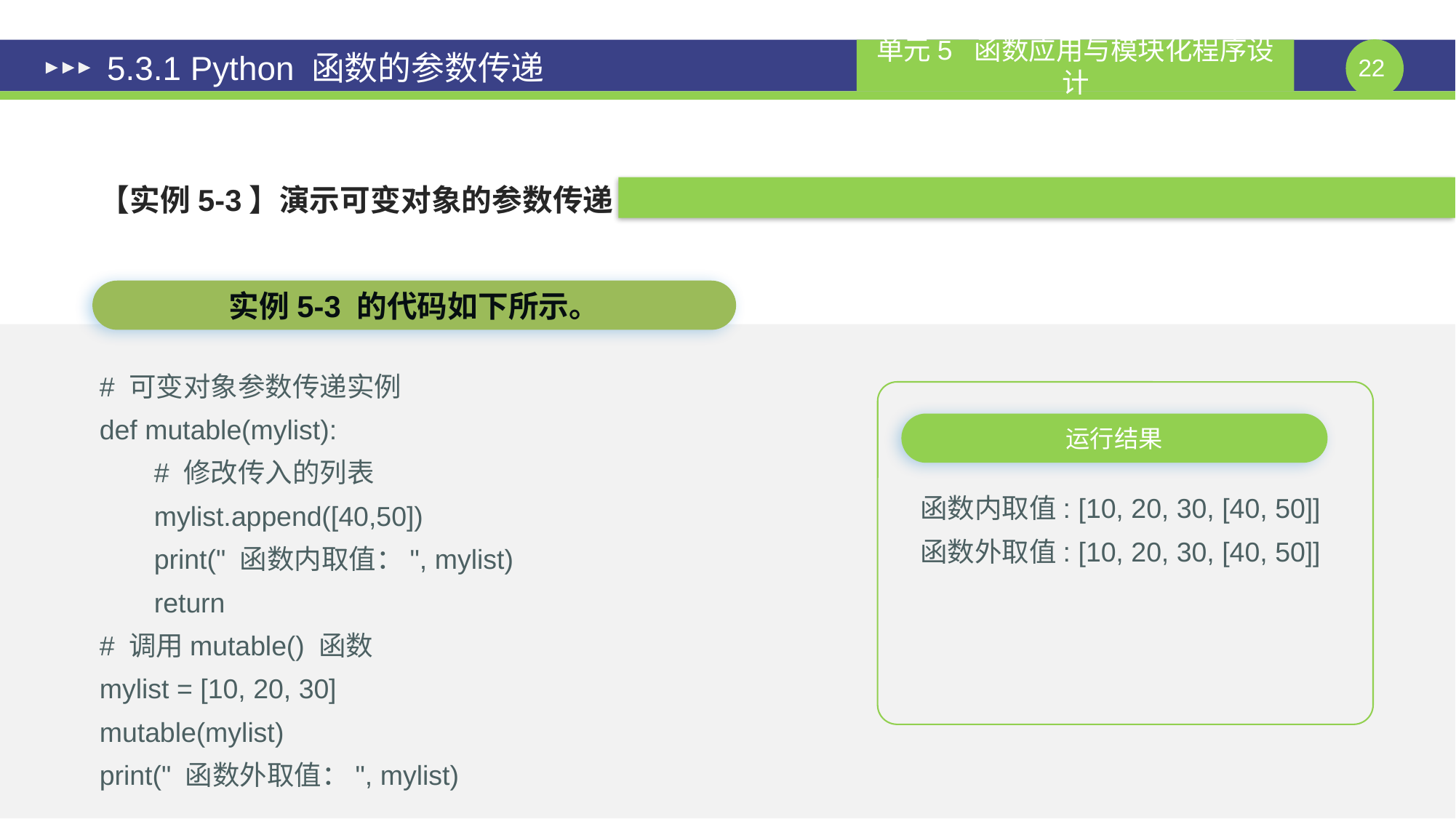

# 5.3.1 Python 函数的参数传递
【实例5-3】演示可变对象的参数传递

实例5-3 的代码如下所示。

# 可变对象参数传递实例
def mutable(mylist):
	# 修改传入的列表
	mylist.append([40,50])
	print(" 函数内取值：", mylist)
	return
# 调用mutable() 函数
mylist = [10, 20, 30]
mutable(mylist)
print(" 函数外取值：", mylist)

运行结果
函数内取值: [10, 20, 30, [40, 50]]
函数外取值: [10, 20, 30, [40, 50]]